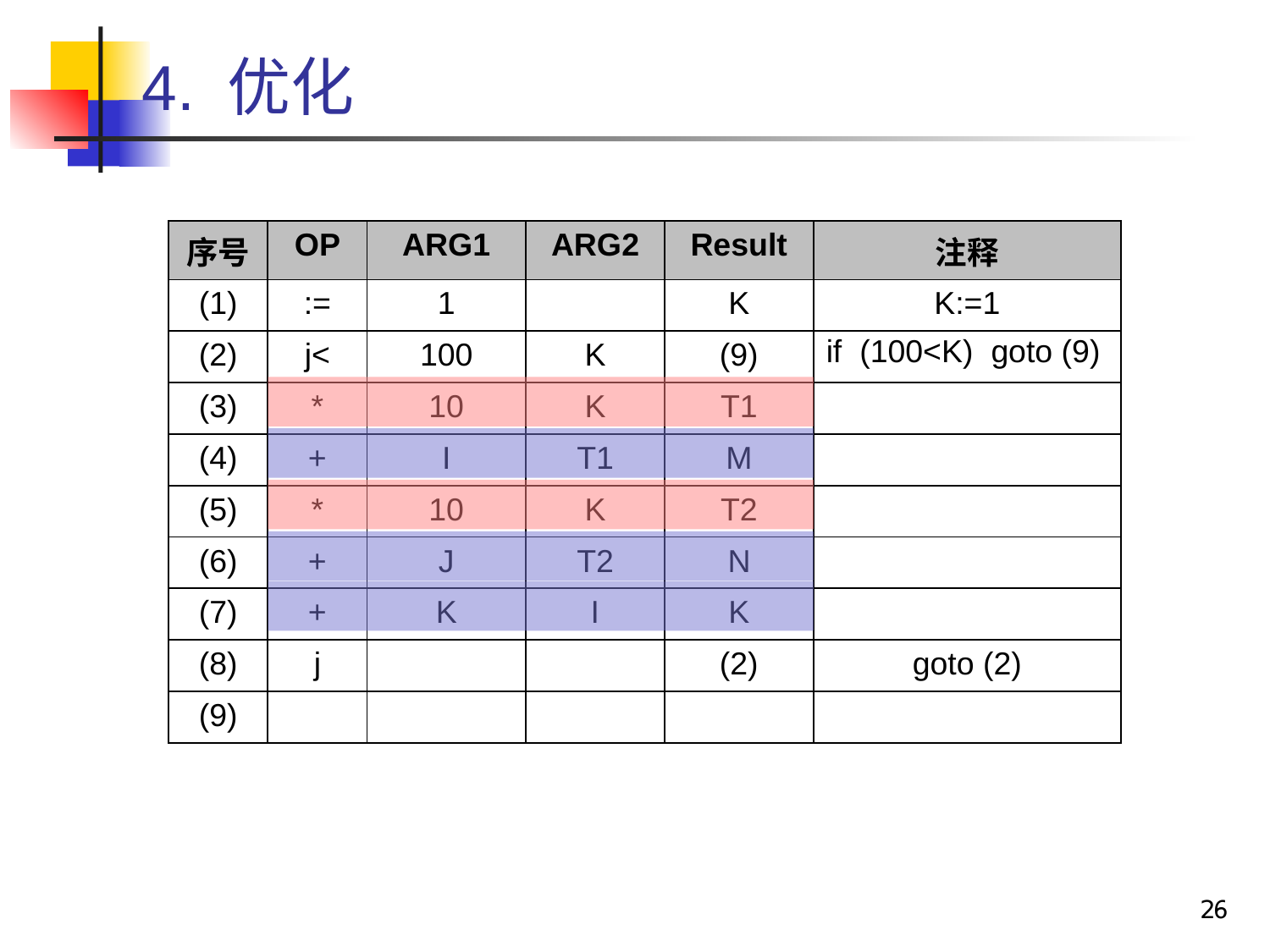

# 4. 优化
| 序号 | OP | ARG1 | ARG2 | Result | 注释 |
| --- | --- | --- | --- | --- | --- |
| (1) | := | 1 |  | K | K:=1 |
| (2) | j< | 100 | K | (9) | if (100<K) goto (9) |
| (3) | \* | 10 | K | T1 |  |
| (4) | + | I | T1 | M |  |
| (5) | \* | 10 | K | T2 |  |
| (6) | + | J | T2 | N |  |
| (7) | + | K | I | K |  |
| (8) | j |  |  | (2) | goto (2) |
| (9) |  |  |  |  |  |

26